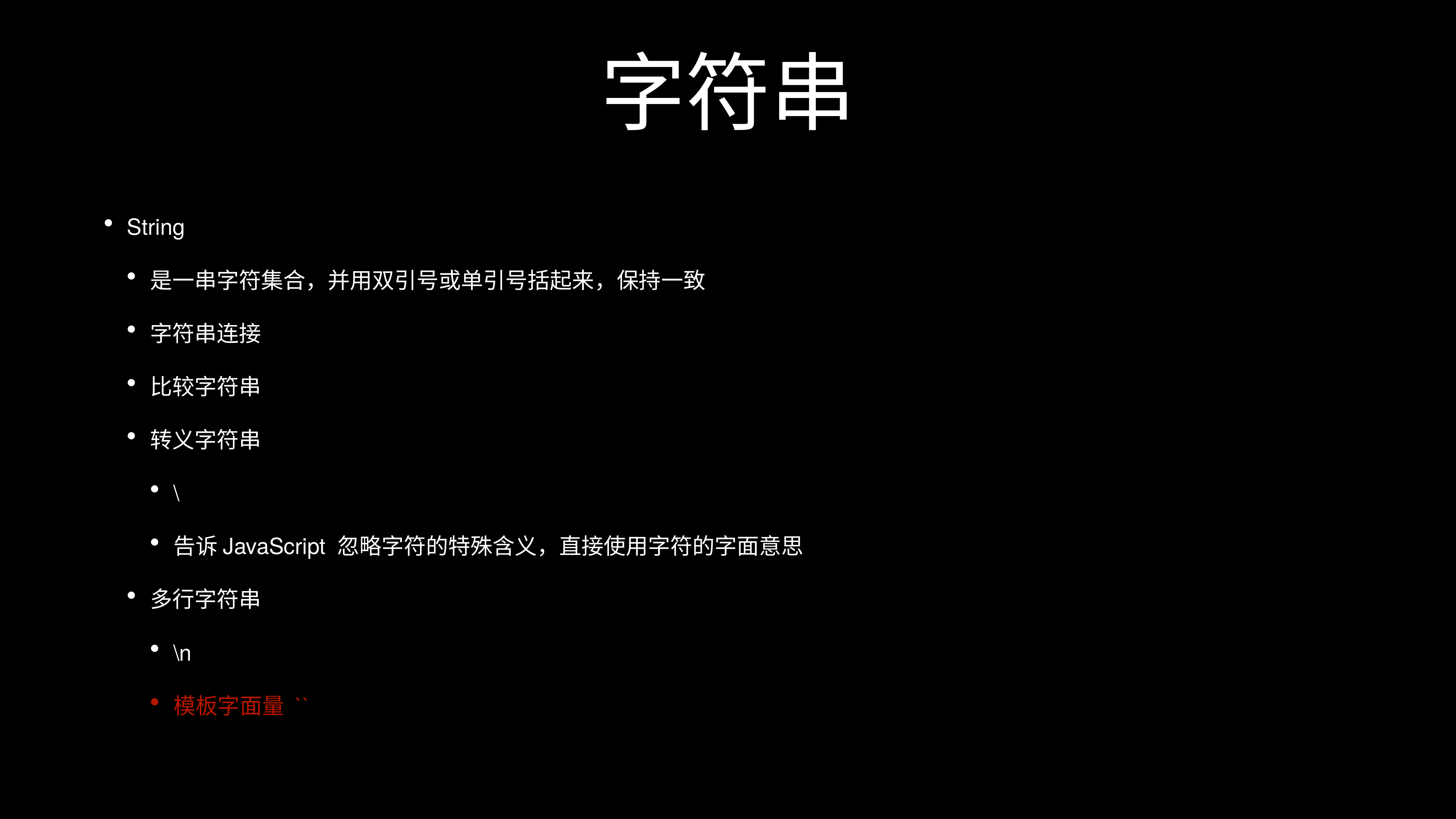

# 字符串
String
是一串字符集合，并用双引号或单引号括起来，保持一致
字符串连接
比较字符串
转义字符串
\
告诉JavaScript 忽略字符的特殊含义，直接使用字符的字面意思
多行字符串
\n
模板字面量 ``